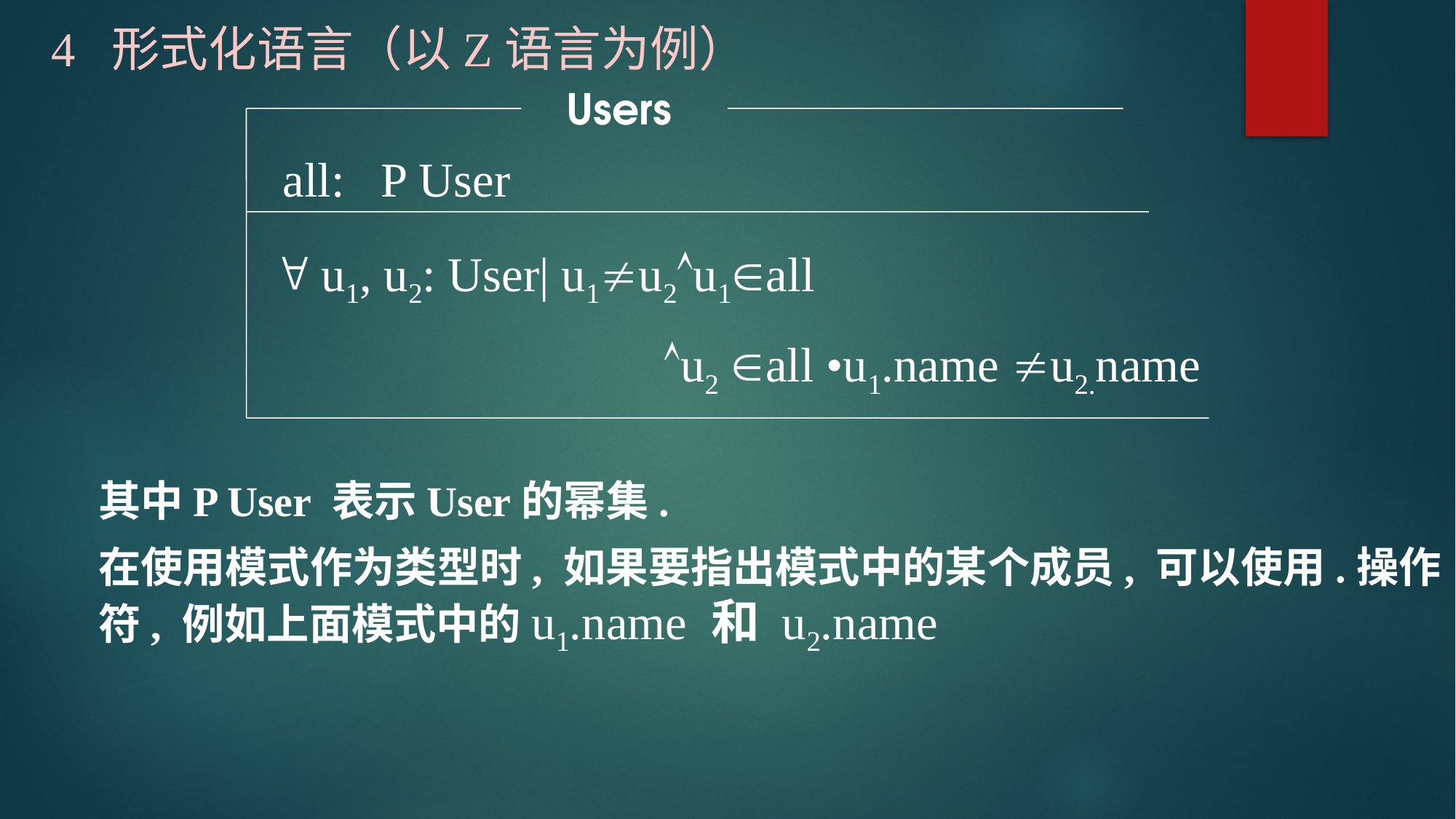

# 4  形式化语言（以Z语言为例）
Users

all:   P User

∀ u1, u2: User| u1≠u2∧u1∈all
                                ∧u2 ∈all •u1.name ≠u2.name

其中P User 表示User的幂集.
在使用模式作为类型时, 如果要指出模式中的某个成员, 可以使用.操作符, 例如上面模式中的u1.name 和 u2.name